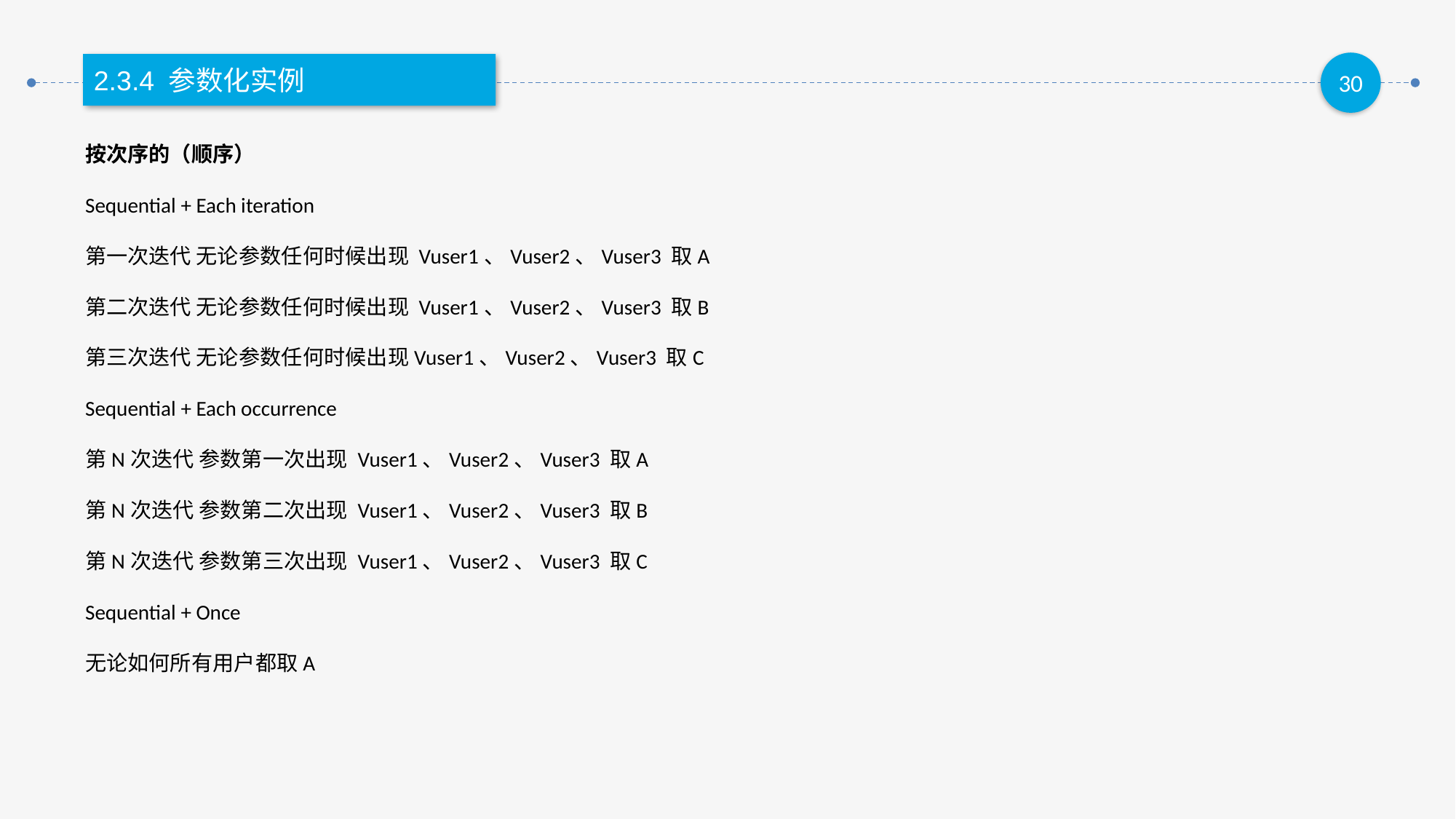

2.3.4 参数化实例
按次序的（顺序）
Sequential + Each iteration
第一次迭代 无论参数任何时候出现 Vuser1、Vuser2、Vuser3 取A
第二次迭代 无论参数任何时候出现 Vuser1、Vuser2、Vuser3 取B
第三次迭代 无论参数任何时候出现Vuser1、Vuser2、Vuser3 取C
Sequential + Each occurrence
第N次迭代 参数第一次出现 Vuser1、Vuser2、Vuser3 取A
第N次迭代 参数第二次出现 Vuser1、Vuser2、Vuser3 取B
第N次迭代 参数第三次出现 Vuser1、Vuser2、Vuser3 取C
Sequential + Once
无论如何所有用户都取A